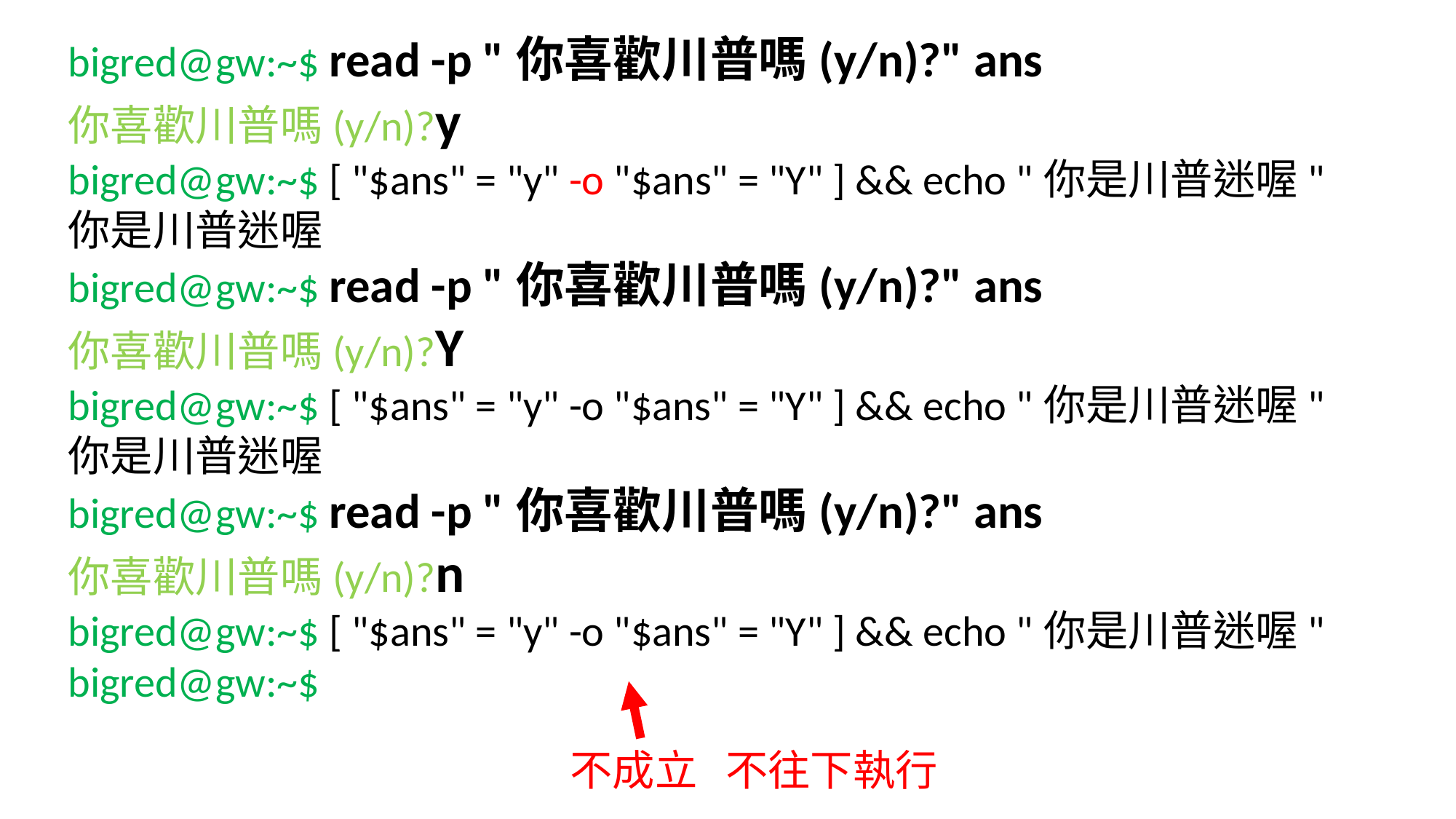

bigred@gw:~$ read -p "你喜歡川普嗎(y/n)?" ans
你喜歡川普嗎(y/n)?y
bigred@gw:~$ [ "$ans" = "y" -o "$ans" = "Y" ] && echo "你是川普迷喔"
你是川普迷喔
bigred@gw:~$ read -p "你喜歡川普嗎(y/n)?" ans
你喜歡川普嗎(y/n)?Y
bigred@gw:~$ [ "$ans" = "y" -o "$ans" = "Y" ] && echo "你是川普迷喔"
你是川普迷喔
bigred@gw:~$ read -p "你喜歡川普嗎(y/n)?" ans
你喜歡川普嗎(y/n)?n
bigred@gw:~$ [ "$ans" = "y" -o "$ans" = "Y" ] && echo "你是川普迷喔"
bigred@gw:~$
不成立   不往下執行